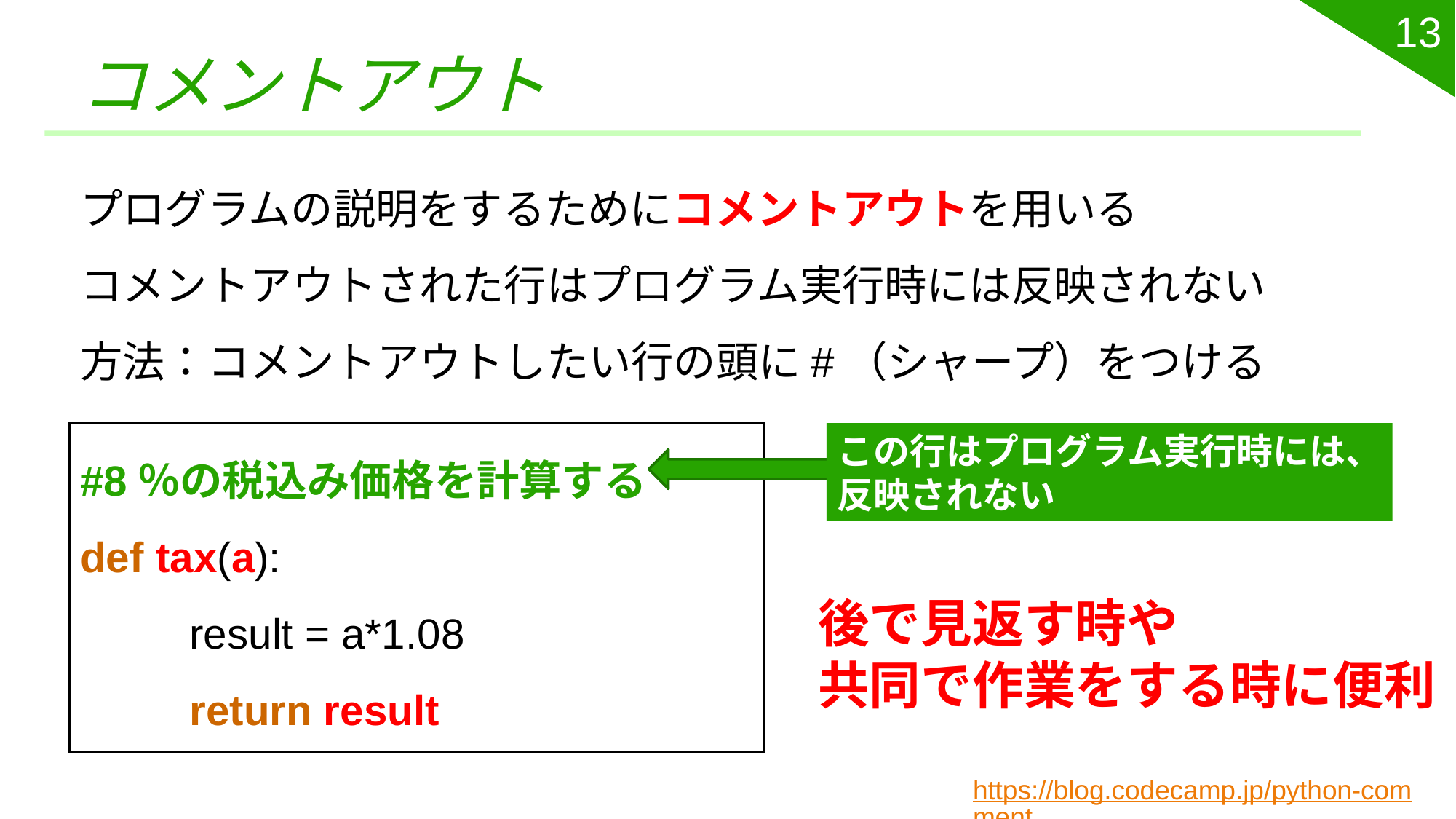

13
# コメントアウト
プログラムの説明をするためにコメントアウトを用いる
コメントアウトされた行はプログラム実行時には反映されない
方法：コメントアウトしたい行の頭に#（シャープ）をつける
#8％の税込み価格を計算する
def tax(a):
	result = a*1.08
	return result
この行はプログラム実行時には、反映されない

後で見返す時や
共同で作業をする時に便利
https://blog.codecamp.jp/python-comment